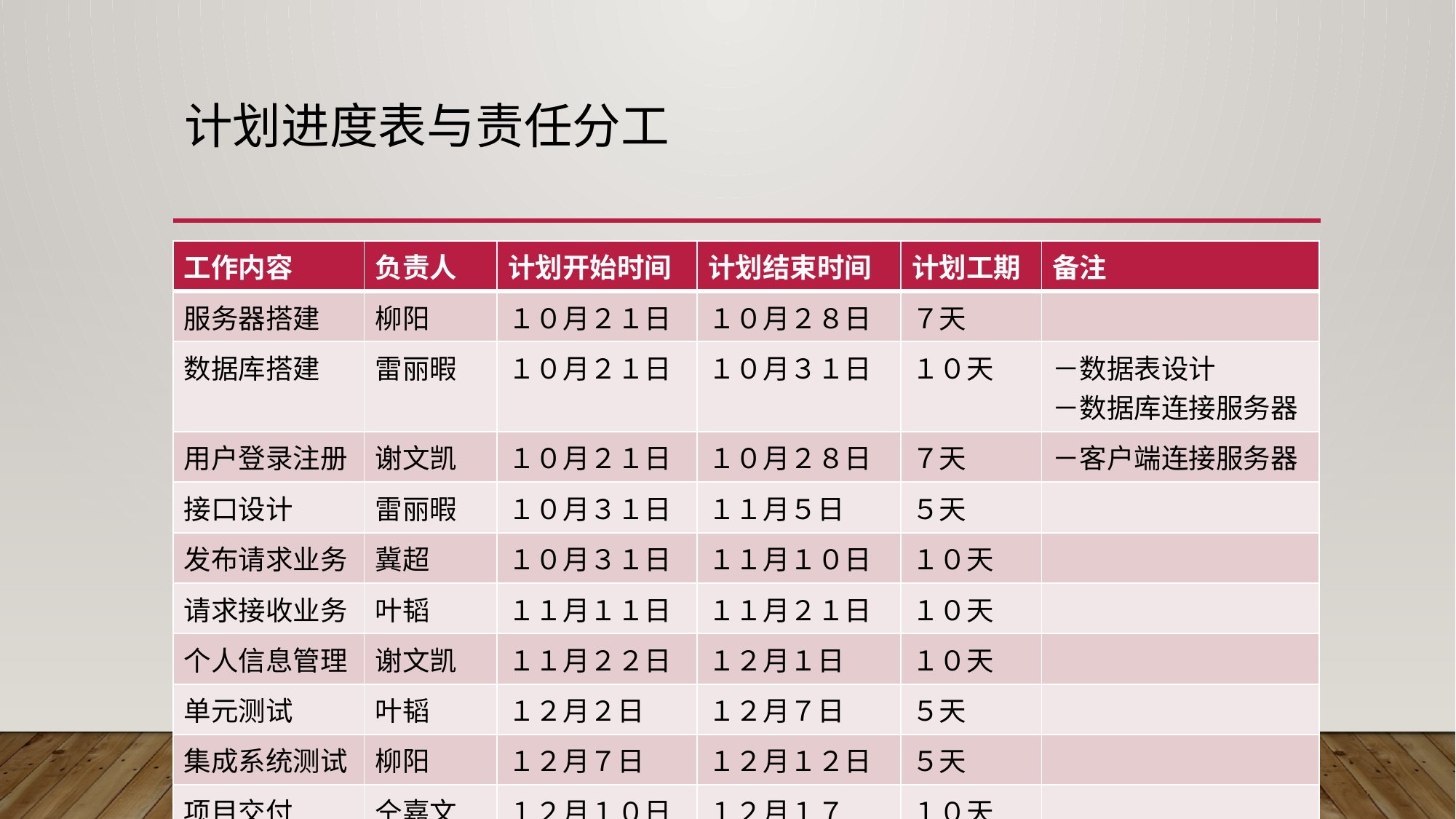

# 计划进度表与责任分工
| 工作内容 | 负责人 | 计划开始时间 | 计划结束时间 | 计划工期 | 备注 |
| --- | --- | --- | --- | --- | --- |
| 服务器搭建 | 柳阳 | １０月２１日 | １０月２８日 | ７天 |  |
| 数据库搭建 | 雷丽暇 | １０月２１日 | １０月３１日 | １０天 | －数据表设计 －数据库连接服务器 |
| 用户登录注册 | 谢文凯 | １０月２１日 | １０月２８日 | ７天 | －客户端连接服务器 |
| 接口设计 | 雷丽暇 | １０月３１日 | １１月５日 | ５天 |  |
| 发布请求业务 | 冀超 | １０月３１日 | １１月１０日 | １０天 |  |
| 请求接收业务 | 叶韬 | １１月１１日 | １１月２１日 | １０天 |  |
| 个人信息管理 | 谢文凯 | １１月２２日 | １２月１日 | １０天 |  |
| 单元测试 | 叶韬 | １２月２日 | １２月７日 | ５天 |  |
| 集成系统测试 | 柳阳 | １２月７日 | １２月１２日 | ５天 |  |
| 项目交付 | 仝嘉文 | １２月１０日 | １２月１７ | １０天 |  |